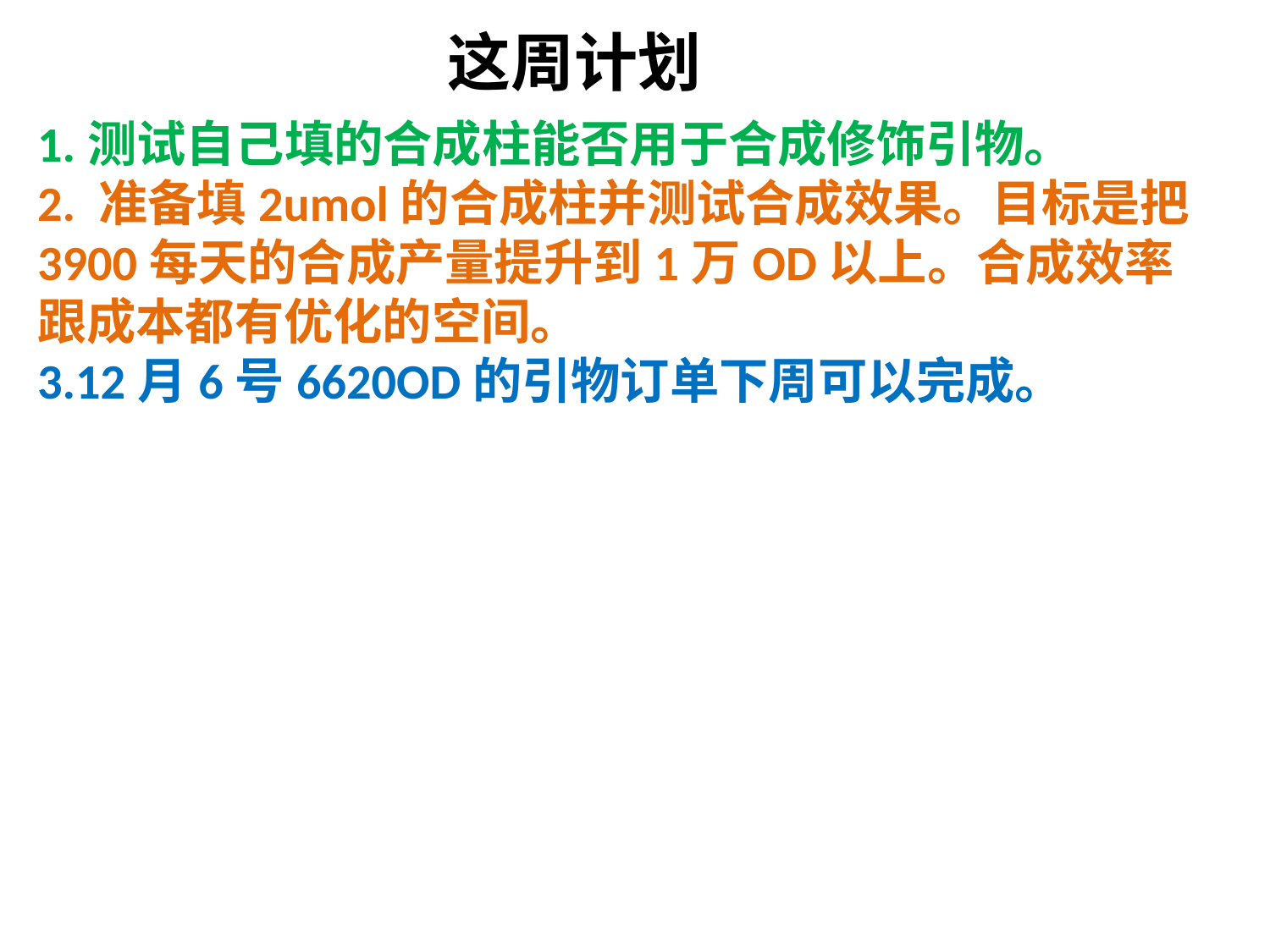

这周计划
1.测试自己填的合成柱能否用于合成修饰引物。
2. 准备填2umol的合成柱并测试合成效果。目标是把3900每天的合成产量提升到1万OD以上。合成效率跟成本都有优化的空间。
3.12月6号6620OD的引物订单下周可以完成。